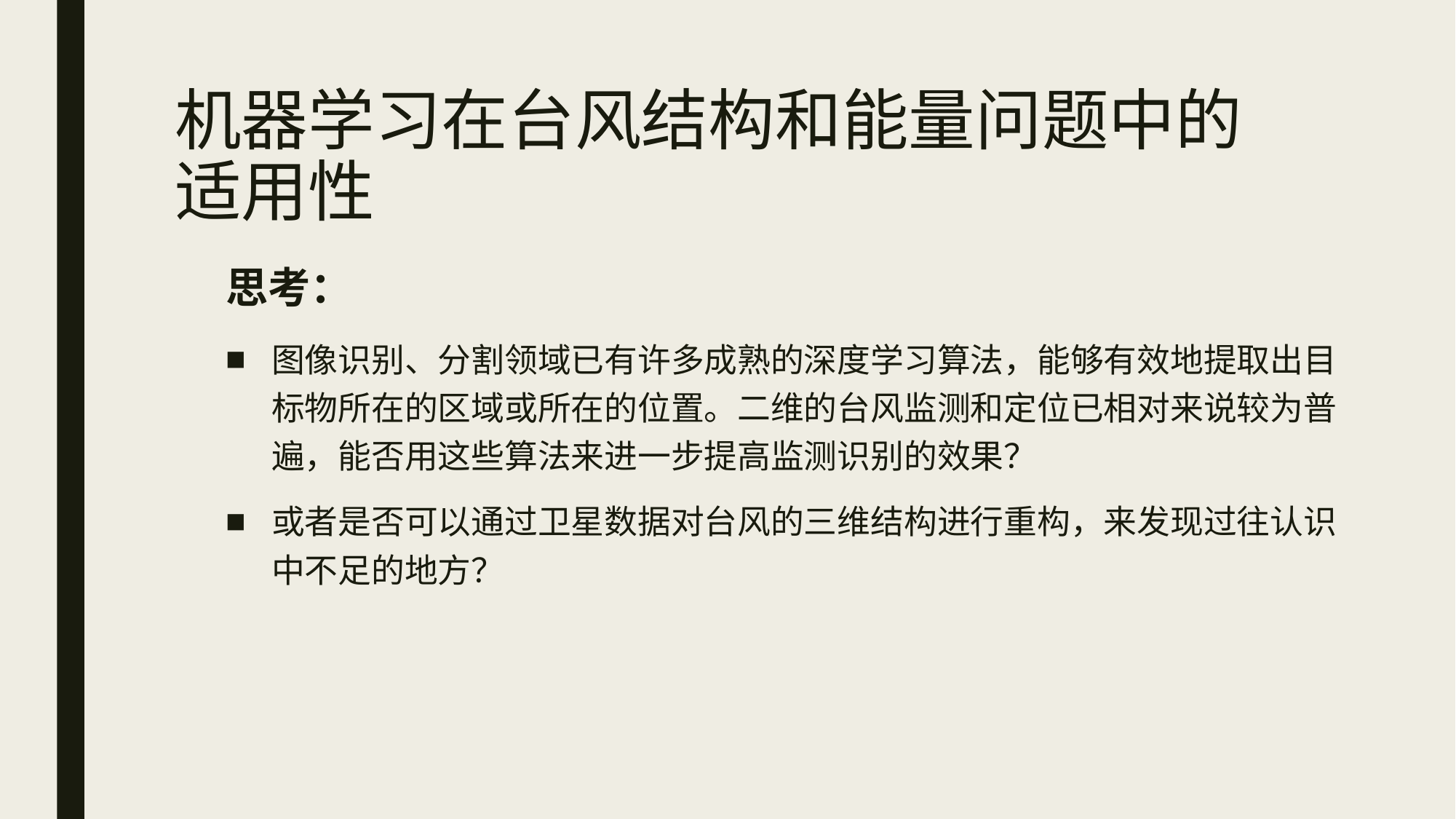

# 机器学习在台风结构和能量问题中的适用性
思考：
图像识别、分割领域已有许多成熟的深度学习算法，能够有效地提取出目标物所在的区域或所在的位置。二维的台风监测和定位已相对来说较为普遍，能否用这些算法来进一步提高监测识别的效果？
或者是否可以通过卫星数据对台风的三维结构进行重构，来发现过往认识中不足的地方？